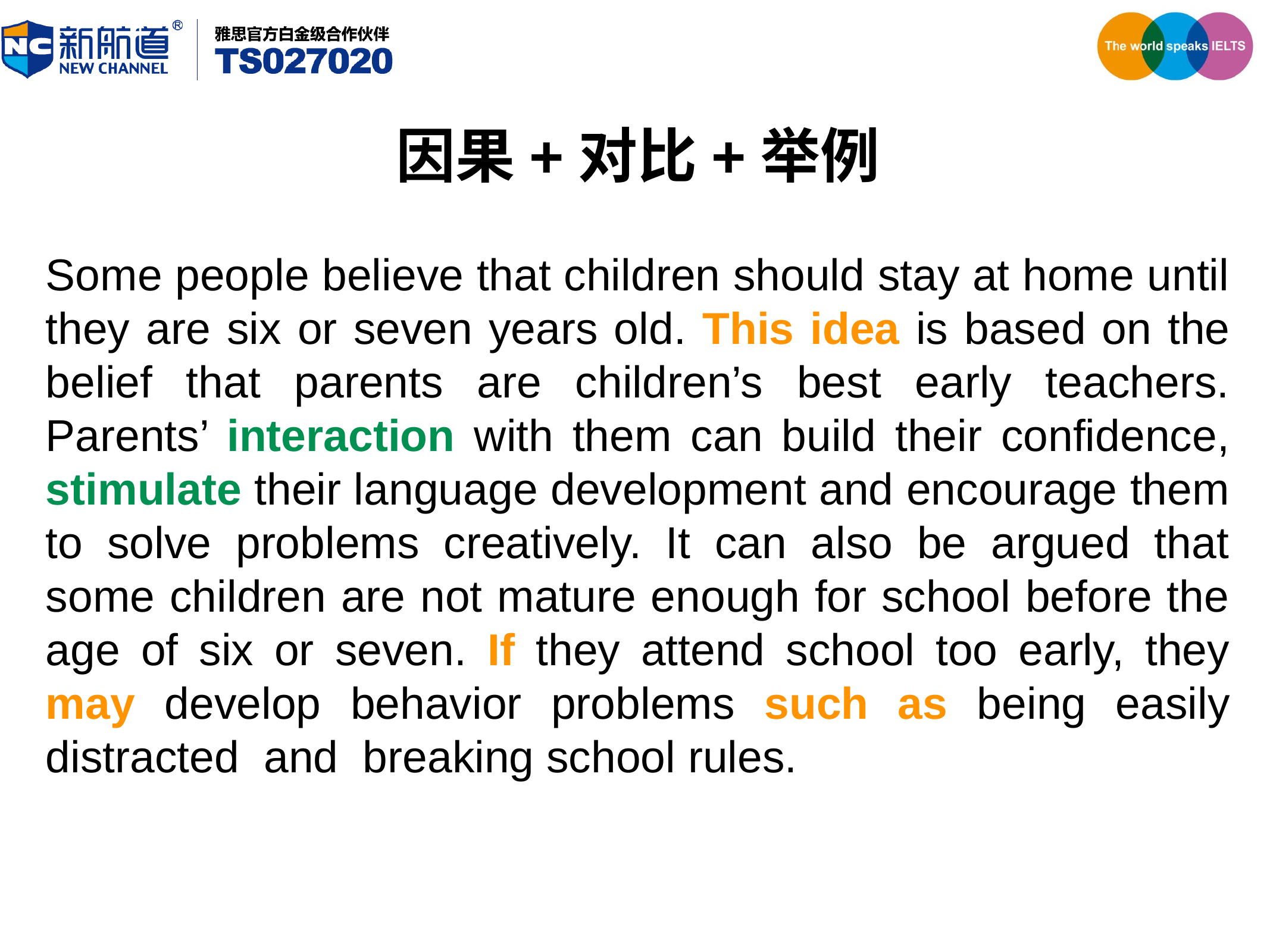

因果+对比+举例
Some people believe that children should stay at home until they are six or seven years old. This idea is based on the belief that parents are children’s best early teachers. Parents’ interaction with them can build their confidence, stimulate their language development and encourage them to solve problems creatively. It can also be argued that some children are not mature enough for school before the age of six or seven. If they attend school too early, they may develop behavior problems such as being easily distracted  and  breaking school rules.